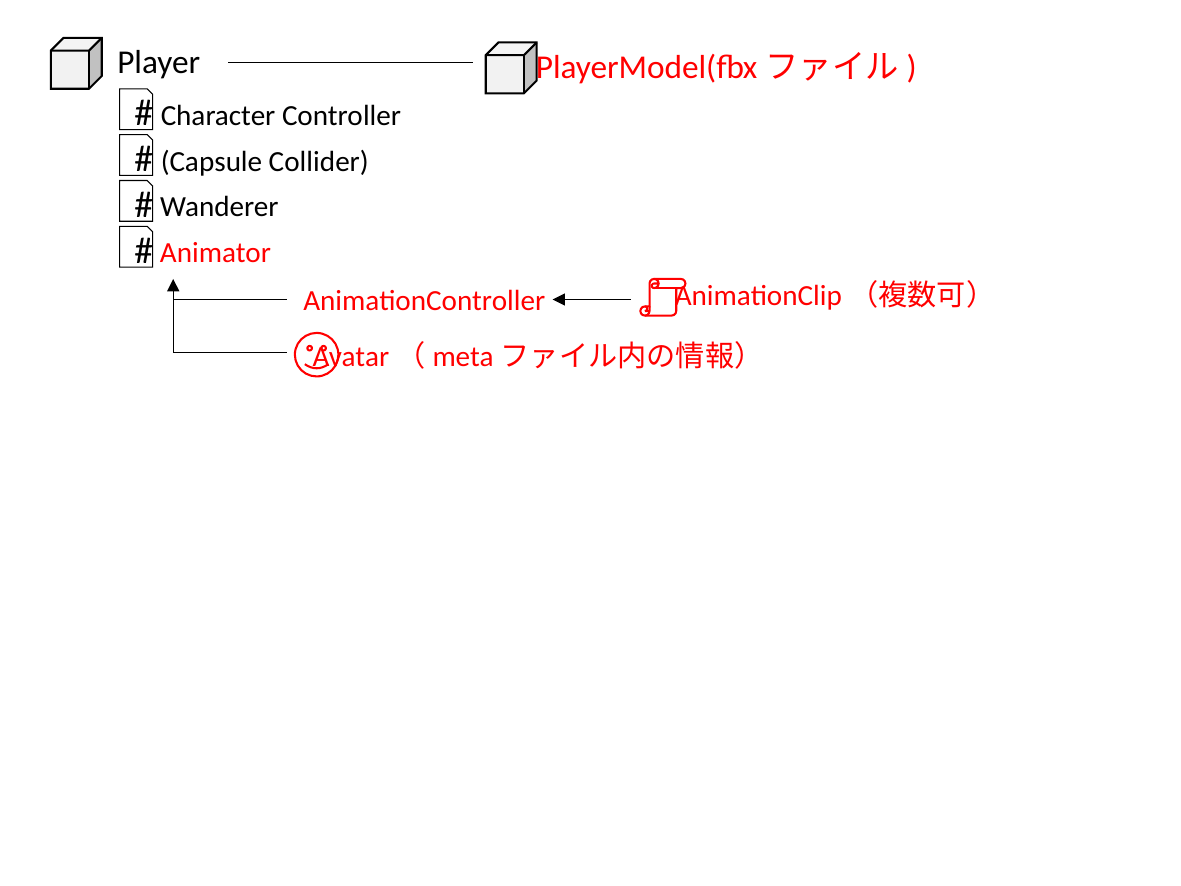

Player
PlayerModel(fbxファイル)

#
Character Controller
#
(Capsule Collider)
#
Wanderer
#
Animator
AnimationClip（複数可）
AnimationController

Avatar（metaファイル内の情報）